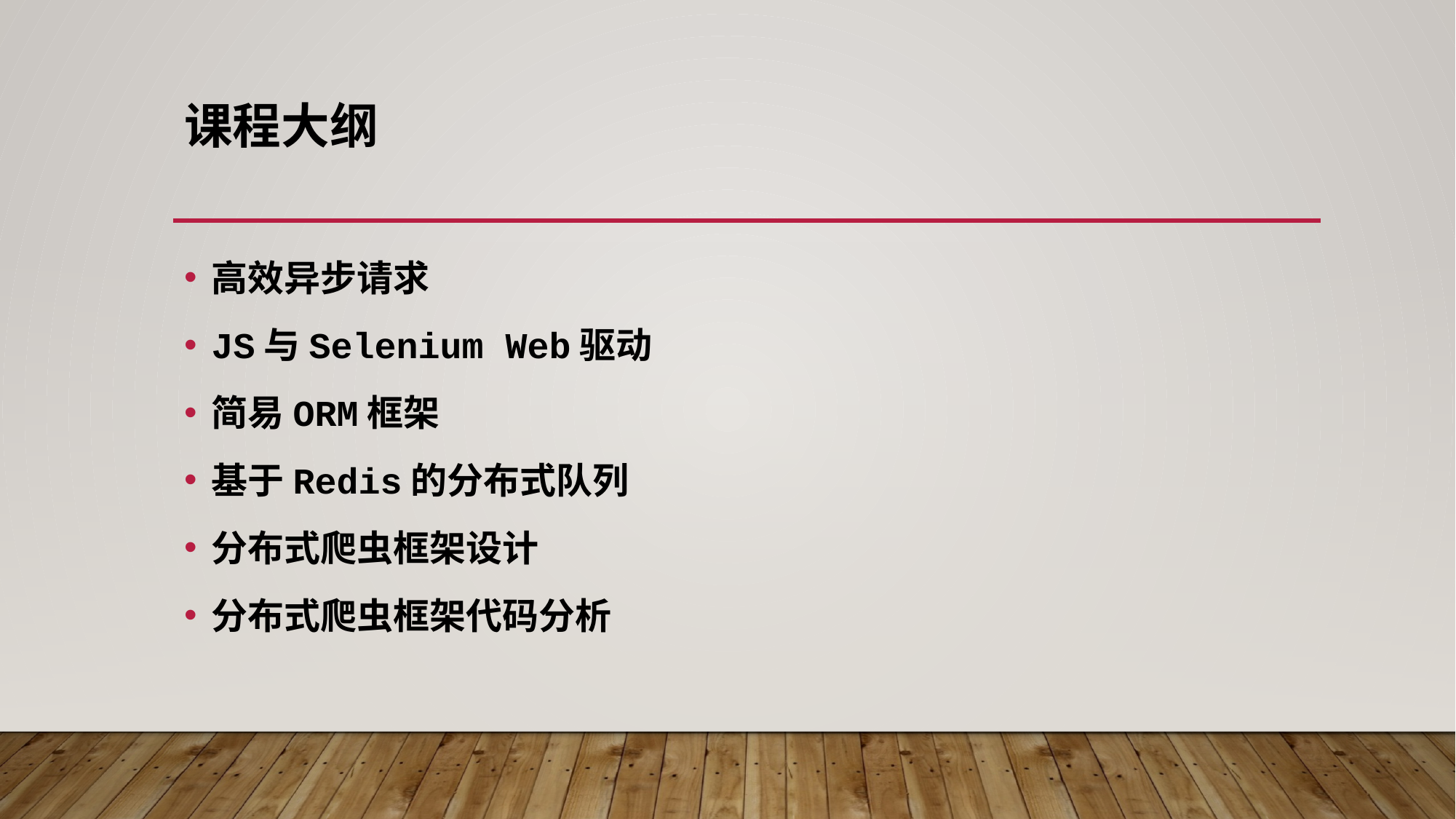

# 课程大纲
高效异步请求
JS与Selenium Web驱动
简易ORM框架
基于Redis的分布式队列
分布式爬虫框架设计
分布式爬虫框架代码分析